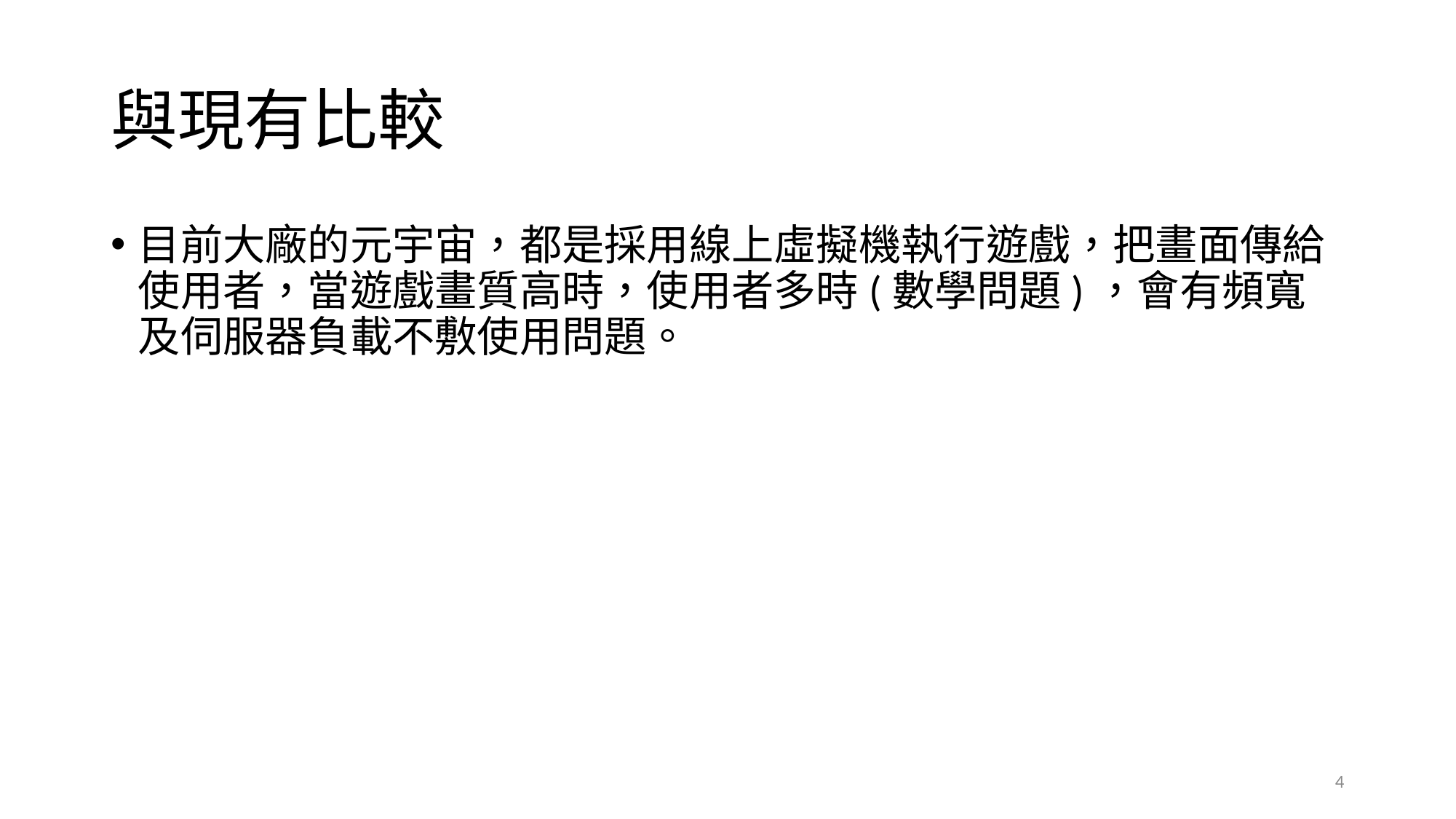

# 與現有比較
目前大廠的元宇宙，都是採用線上虛擬機執行遊戲，把畫面傳給使用者，當遊戲畫質高時，使用者多時(數學問題)，會有頻寬及伺服器負載不敷使用問題。
4